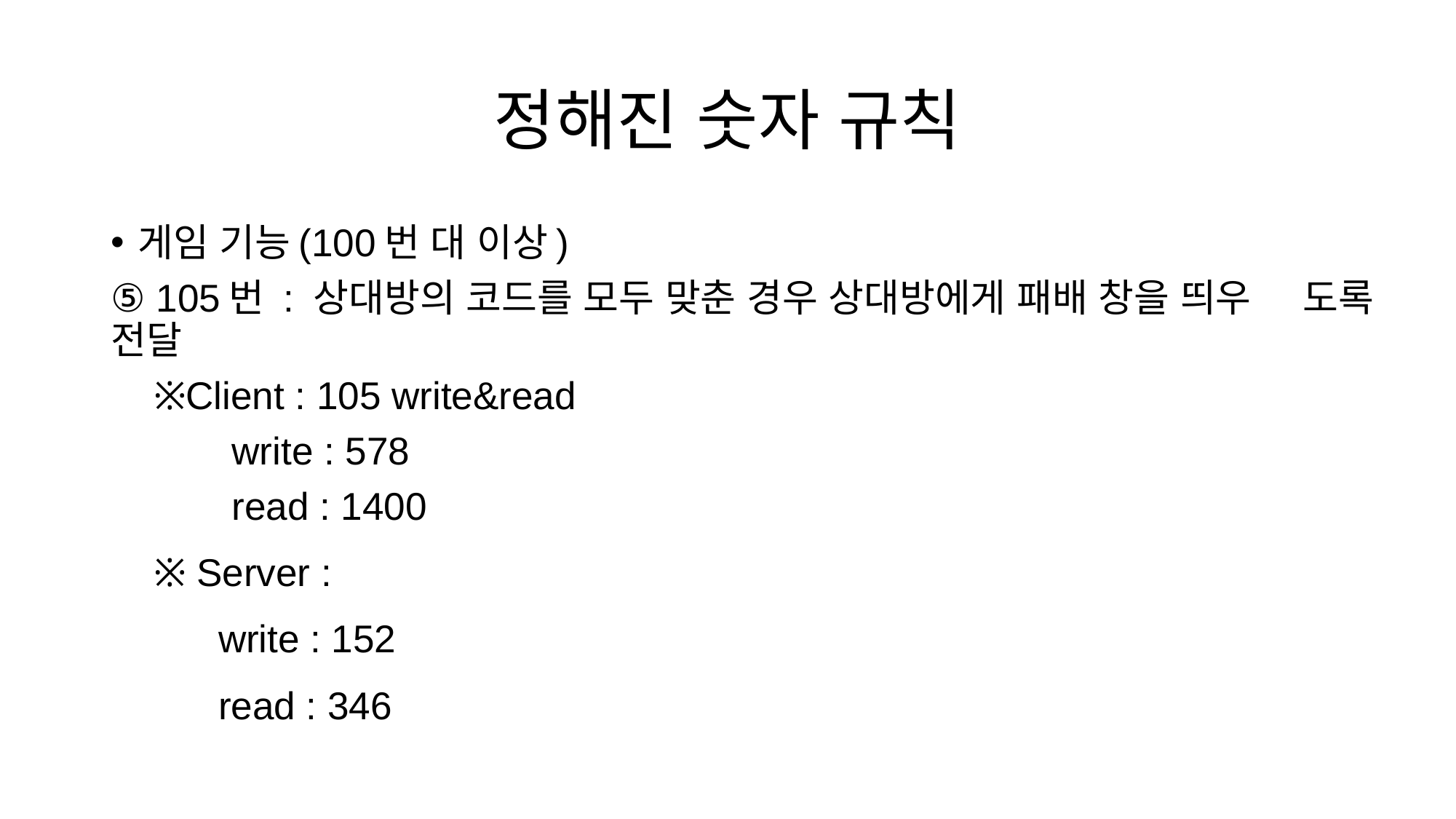

# 정해진 숫자 규칙
게임 기능(100번 대 이상)
⑤ 105번 : 상대방의 코드를 모두 맞춘 경우 상대방에게 패배 창을 띄우		도록 전달
    ※Client : 105 write&read
     	  write : 578
    	  read : 1400
    ※ Server :
          write : 152
          read : 346